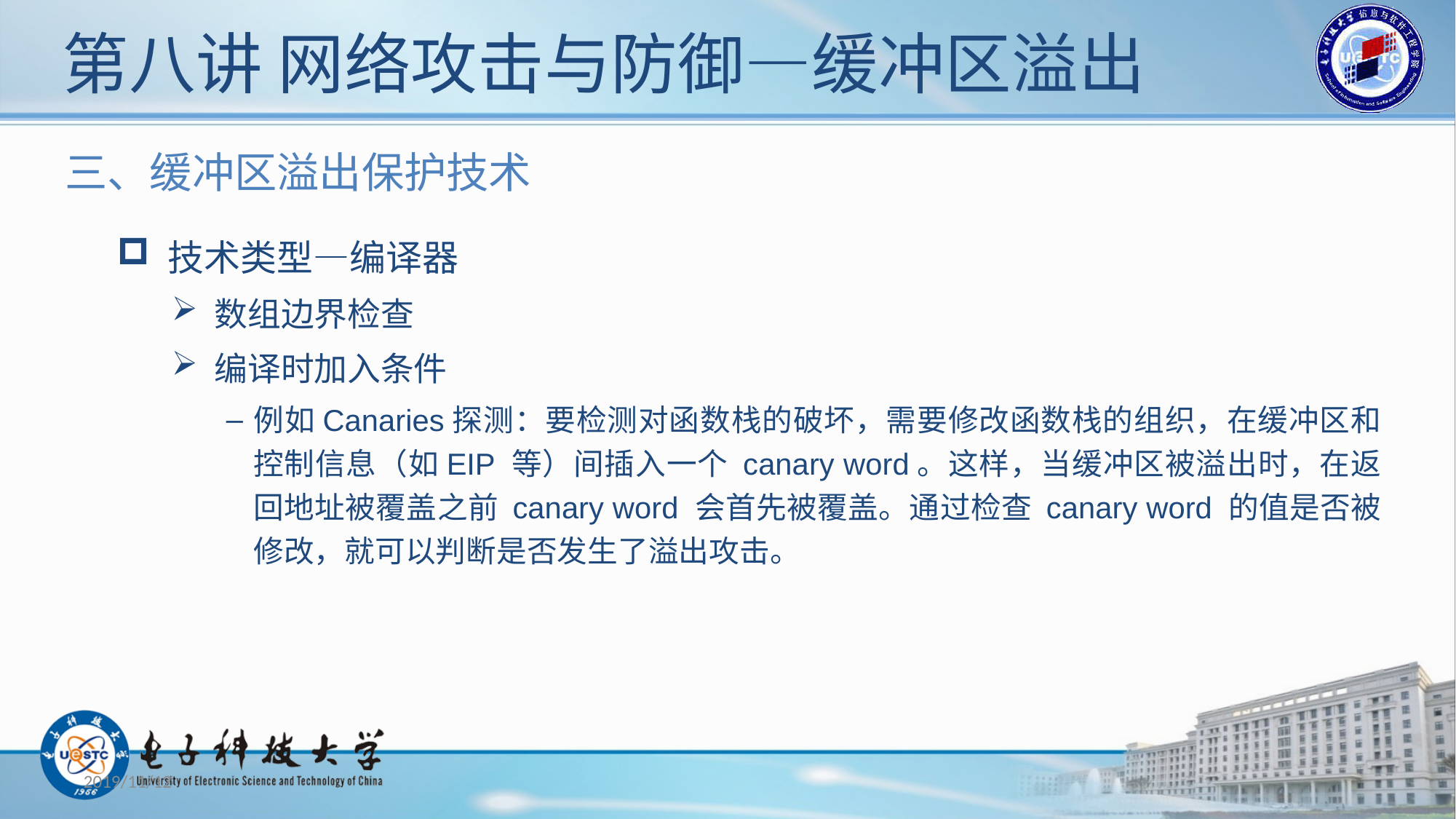

# 第八讲 网络攻击与防御—缓冲区溢出
三、缓冲区溢出保护技术
 技术类型—编译器
 数组边界检查
 编译时加入条件
例如Canaries探测：要检测对函数栈的破坏，需要修改函数栈的组织，在缓冲区和控制信息（如EIP 等）间插入一个 canary word。这样，当缓冲区被溢出时，在返回地址被覆盖之前 canary word 会首先被覆盖。通过检查 canary word 的值是否被修改，就可以判断是否发生了溢出攻击。
2019/11/12